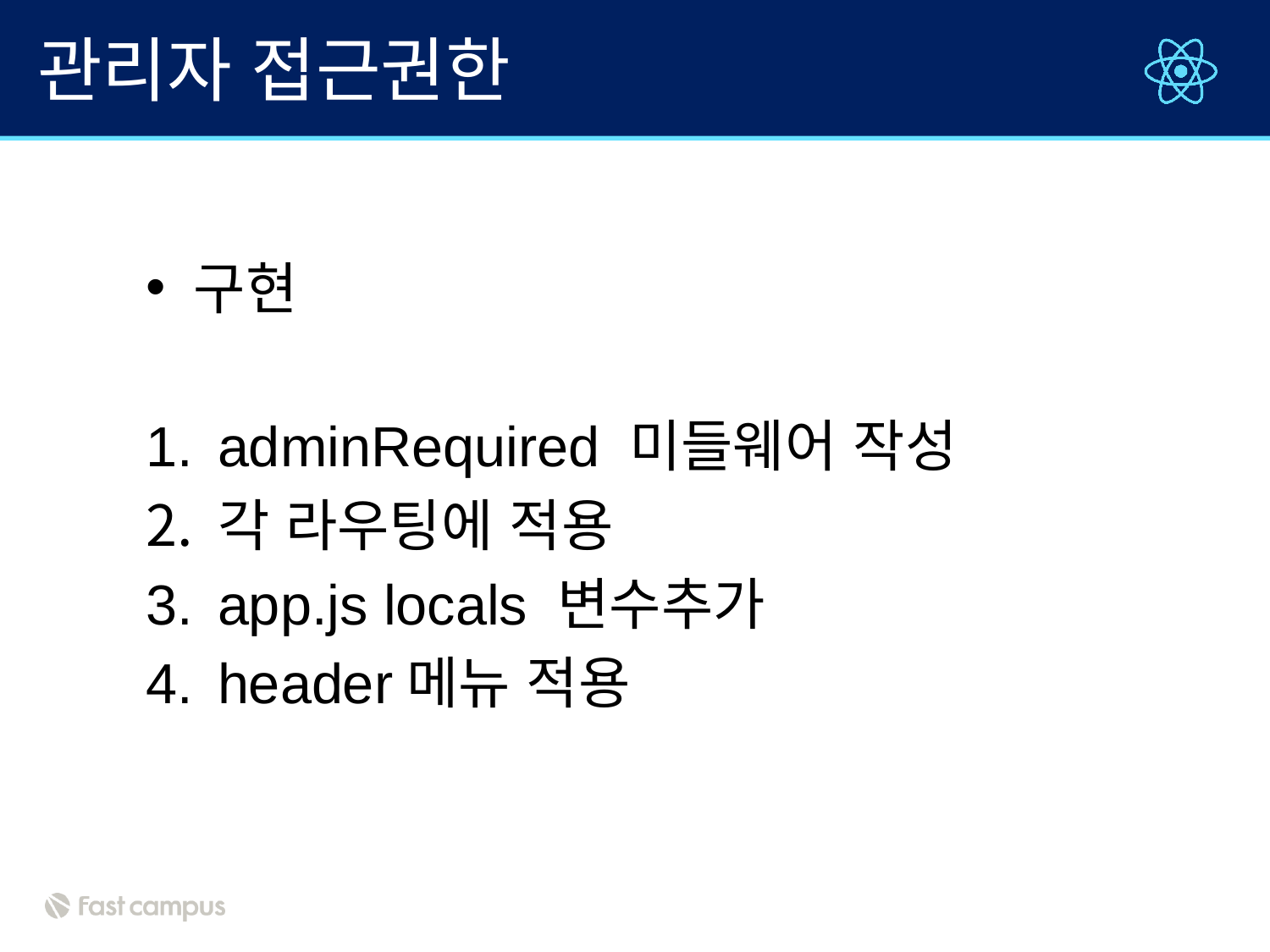

# 관리자 접근권한
구현

adminRequired 미들웨어 작성
각 라우팅에 적용
app.js locals 변수추가
header메뉴 적용